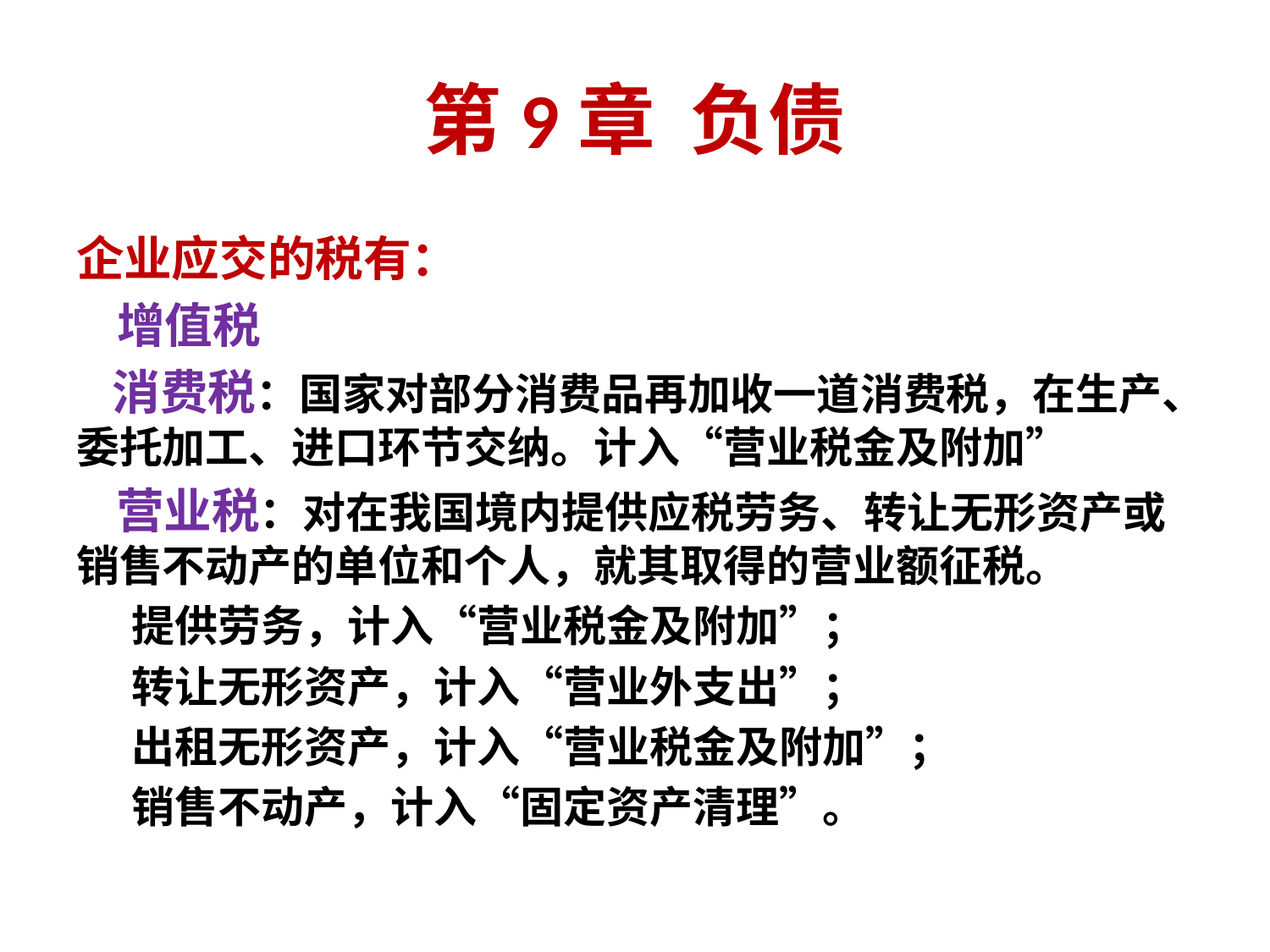

# 第9章  负债
企业应交的税有：
    增值税
   消费税：国家对部分消费品再加收一道消费税，在生产、委托加工、进口环节交纳。计入“营业税金及附加”
   营业税：对在我国境内提供应税劳务、转让无形资产或销售不动产的单位和个人，就其取得的营业额征税。
     提供劳务，计入“营业税金及附加”；
     转让无形资产，计入“营业外支出”；
     出租无形资产，计入“营业税金及附加”；
     销售不动产，计入“固定资产清理”。